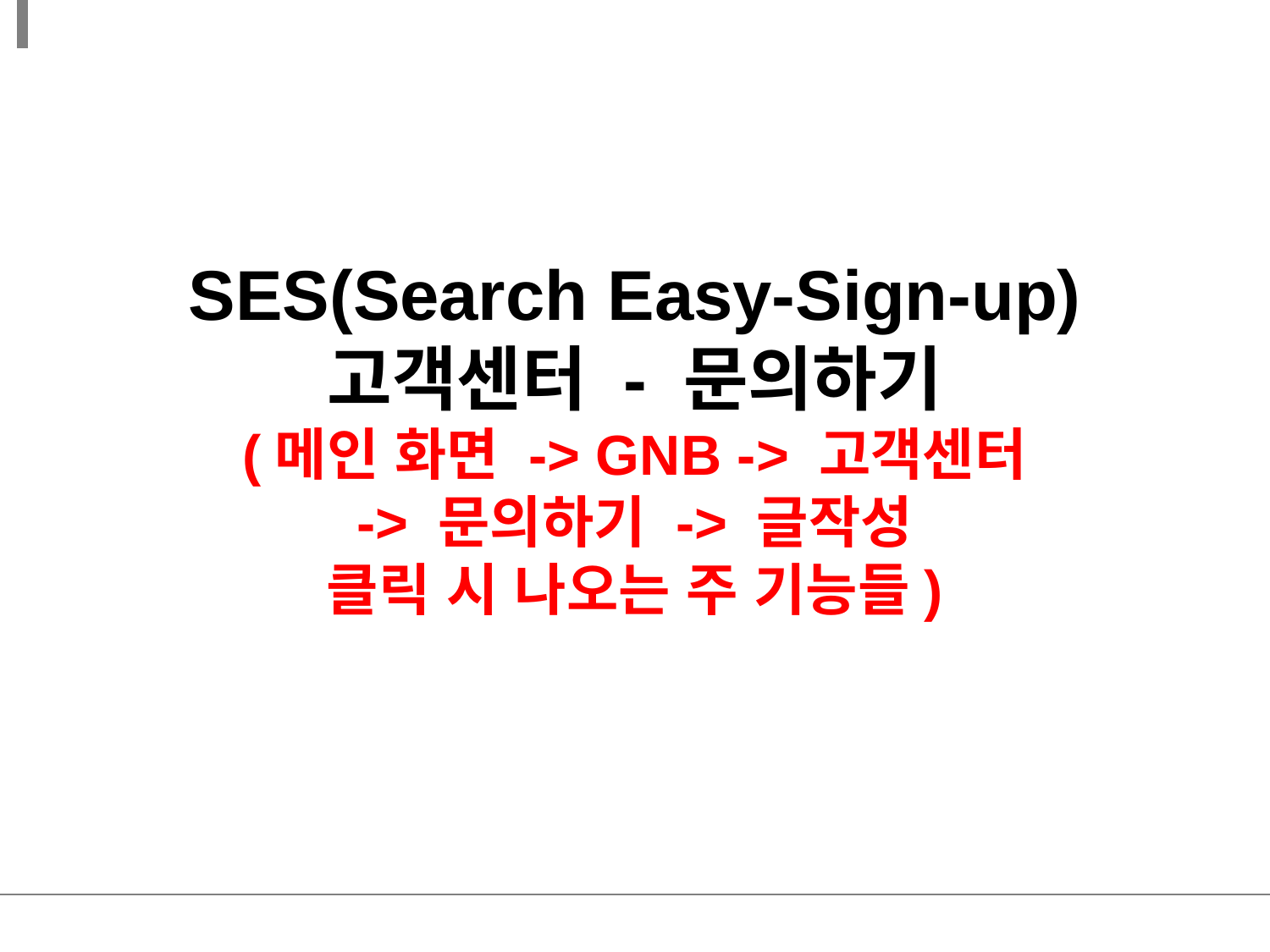

SES(Search Easy-Sign-up)
고객센터 - 문의하기
(메인 화면 -> GNB -> 고객센터
-> 문의하기 -> 글작성
클릭 시 나오는 주 기능들)